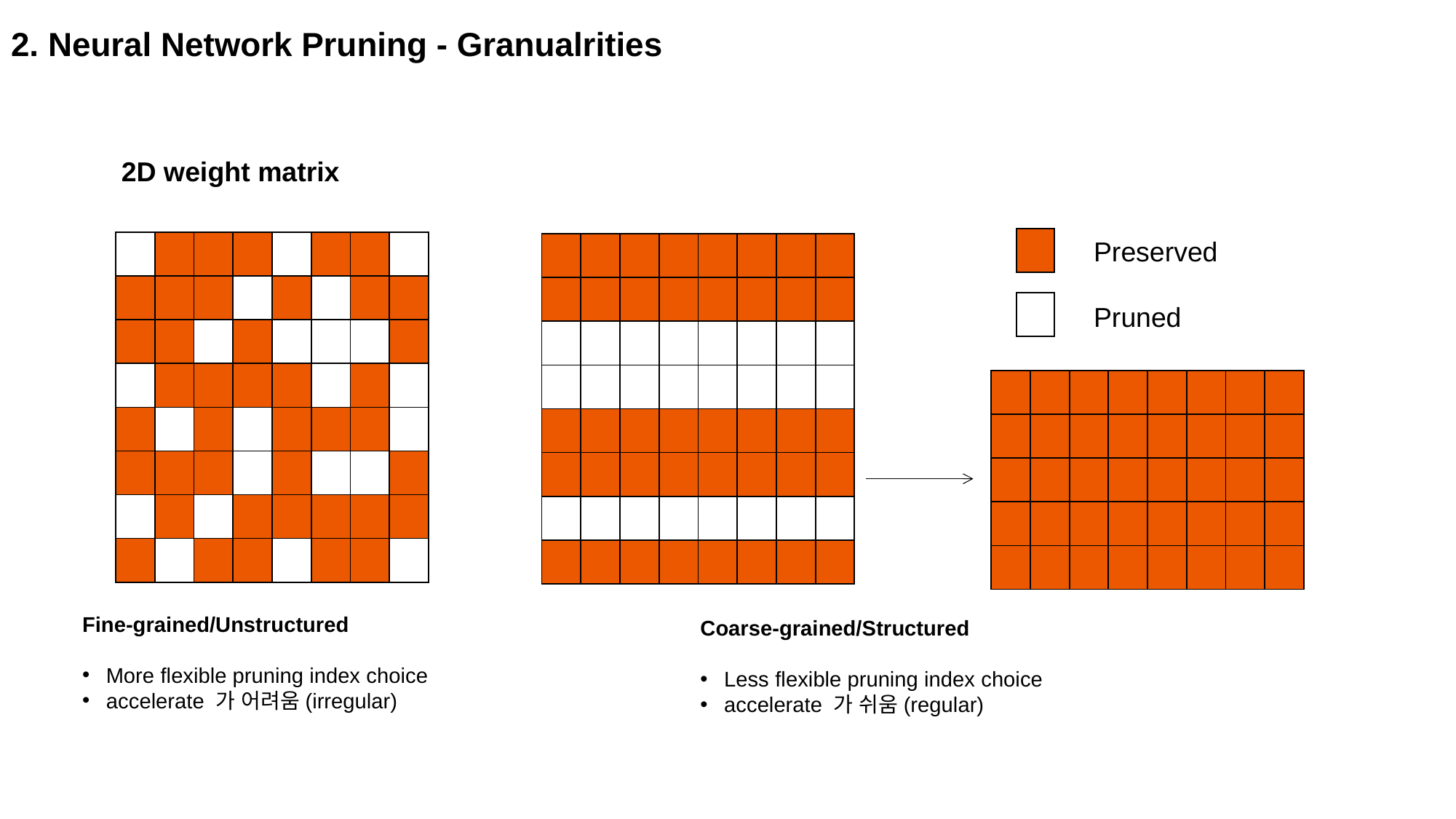

2. Neural Network Pruning - Granualrities
2D weight matrix
|  |
| --- |
Preserved

Pruned
|  |  |  |  |  |  |  |  |
| --- | --- | --- | --- | --- | --- | --- | --- |
|  |  |  |  |  |  |  |  |
|  |  |  |  |  |  |  |  |
|  |  |  |  |  |  |  |  |
|  |  |  |  |  |  |  |  |
|  |  |  |  |  |  |  |  |
|  |  |  |  |  |  |  |  |
|  |  |  |  |  |  |  |  |
|  |  |  |  |  |  |  |  |
| --- | --- | --- | --- | --- | --- | --- | --- |
|  |  |  |  |  |  |  |  |
|  |  |  |  |  |  |  |  |
|  |  |  |  |  |  |  |  |
|  |  |  |  |  |  |  |  |
|  |  |  |  |  |  |  |  |
|  |  |  |  |  |  |  |  |
|  |  |  |  |  |  |  |  |
|  |
| --- |
|  |  |  |  |  |  |  |  |
| --- | --- | --- | --- | --- | --- | --- | --- |
|  |  |  |  |  |  |  |  |
|  |  |  |  |  |  |  |  |
|  |  |  |  |  |  |  |  |
|  |  |  |  |  |  |  |  |
Fine-grained/Unstructured

More flexible pruning index choice
accelerate 가 어려움(irregular)

Coarse-grained/Structured

Less flexible pruning index choice
accelerate 가 쉬움(regular)